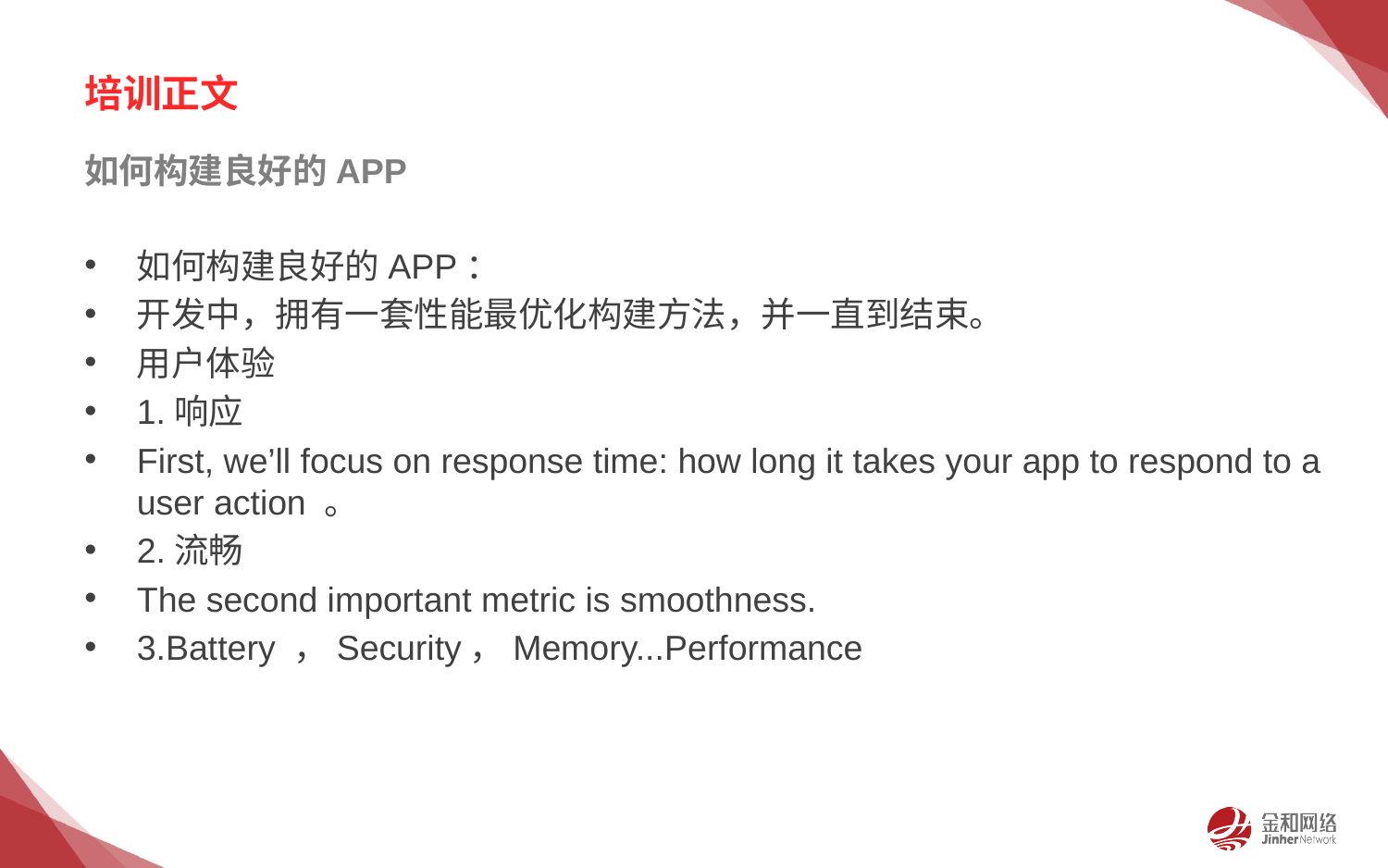

# 培训正文
如何构建良好的APP
如何构建良好的APP：
开发中，拥有一套性能最优化构建方法，并一直到结束。
用户体验
1.响应
First, we’ll focus on response time: how long it takes your app to respond to a user action 。
2.流畅
The second important metric is smoothness.
3.Battery ，Security，Memory...Performance